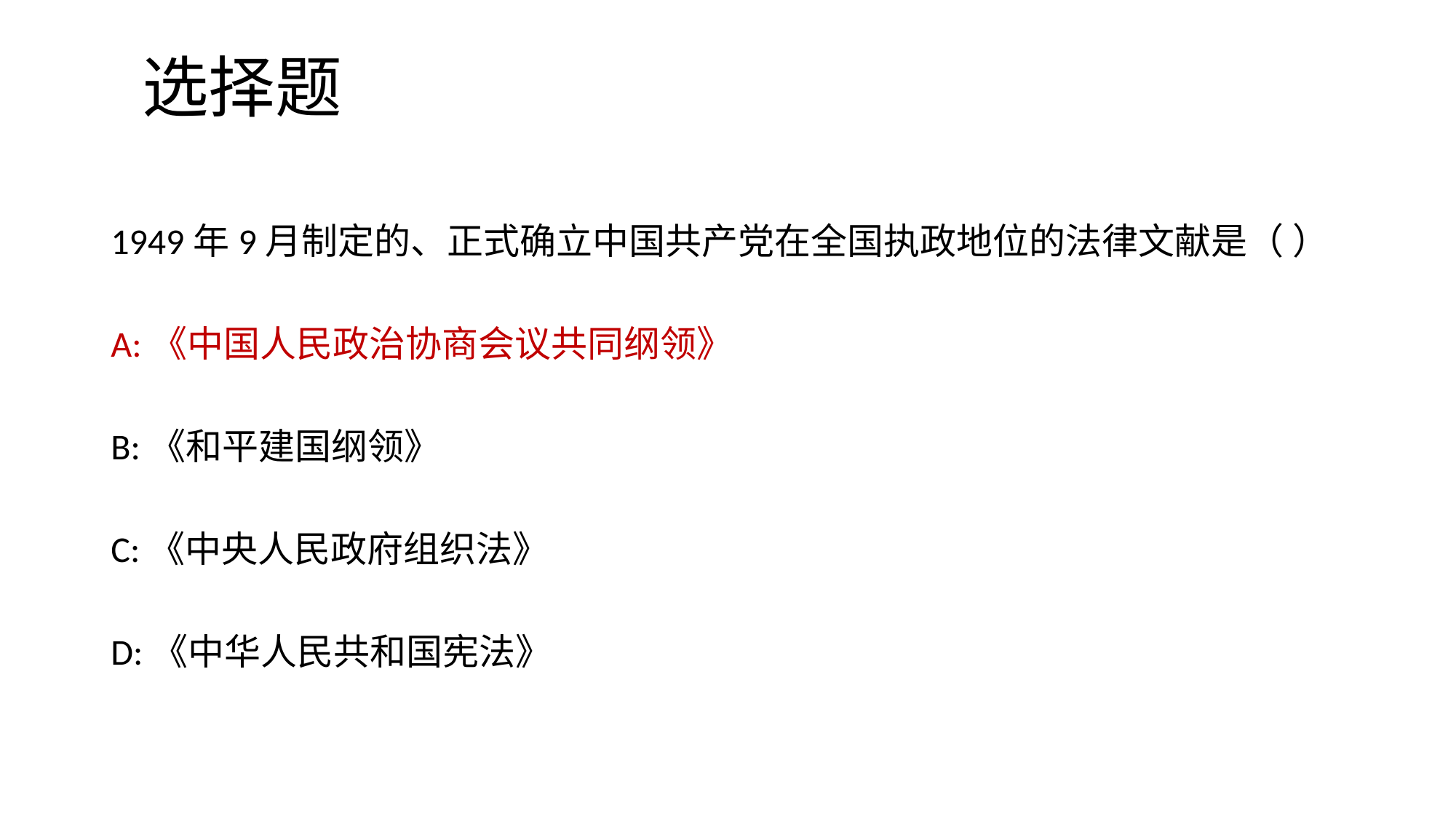

# 选择题
1949年9月制定的、正式确立中国共产党在全国执政地位的法律文献是（ ）
A:《中国人民政治协商会议共同纲领》
B:《和平建国纲领》
C:《中央人民政府组织法》
D:《中华人民共和国宪法》